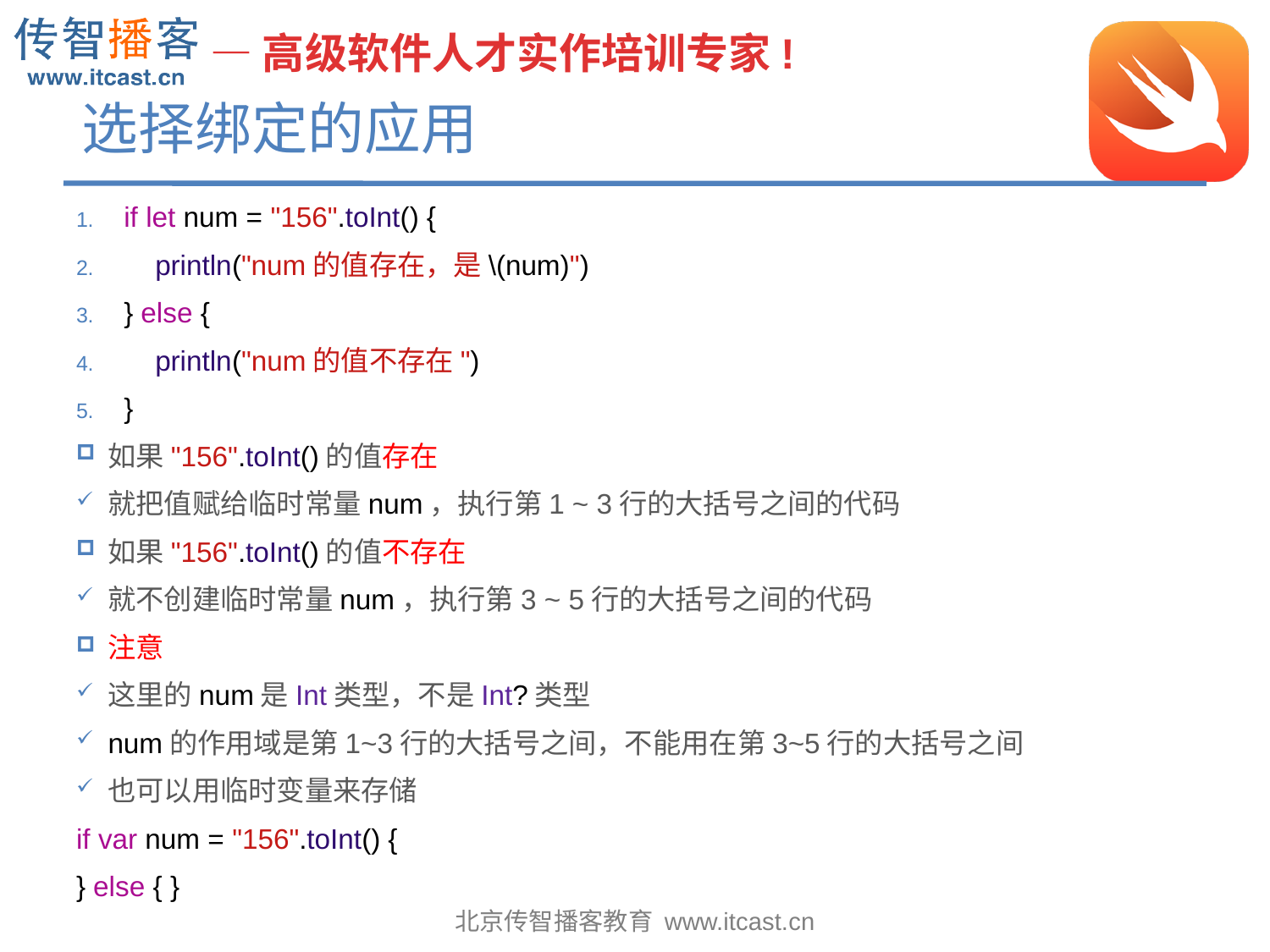

# 选择绑定的应用
if let num = "156".toInt() {
    println("num的值存在，是\(num)")
} else {
    println("num的值不存在")
}
如果"156".toInt()的值存在
就把值赋给临时常量num，执行第1 ~ 3行的大括号之间的代码
如果"156".toInt()的值不存在
就不创建临时常量num，执行第3 ~ 5行的大括号之间的代码
注意
这里的num是Int类型，不是Int?类型
num的作用域是第1~3行的大括号之间，不能用在第3~5行的大括号之间
也可以用临时变量来存储
if var num = "156".toInt() {
} else { }